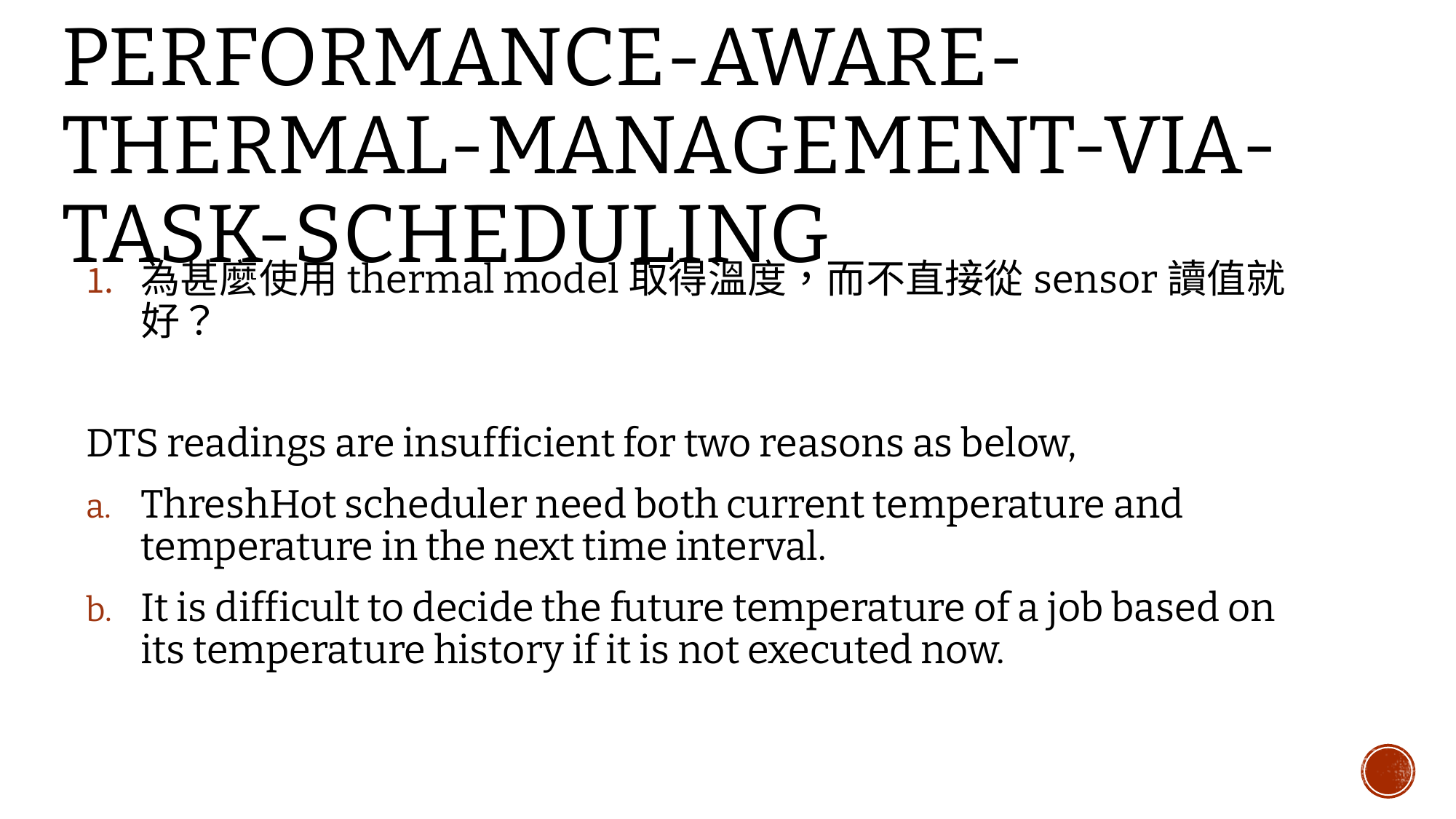

# Performance-Aware-Thermal-Management-via-Task-Scheduling
為甚麼使用thermal model取得溫度，而不直接從sensor讀值就好？

DTS readings are insufficient for two reasons as below,
ThreshHot scheduler need both current temperature and temperature in the next time interval.
It is difficult to decide the future temperature of a job based on its temperature history if it is not executed now.